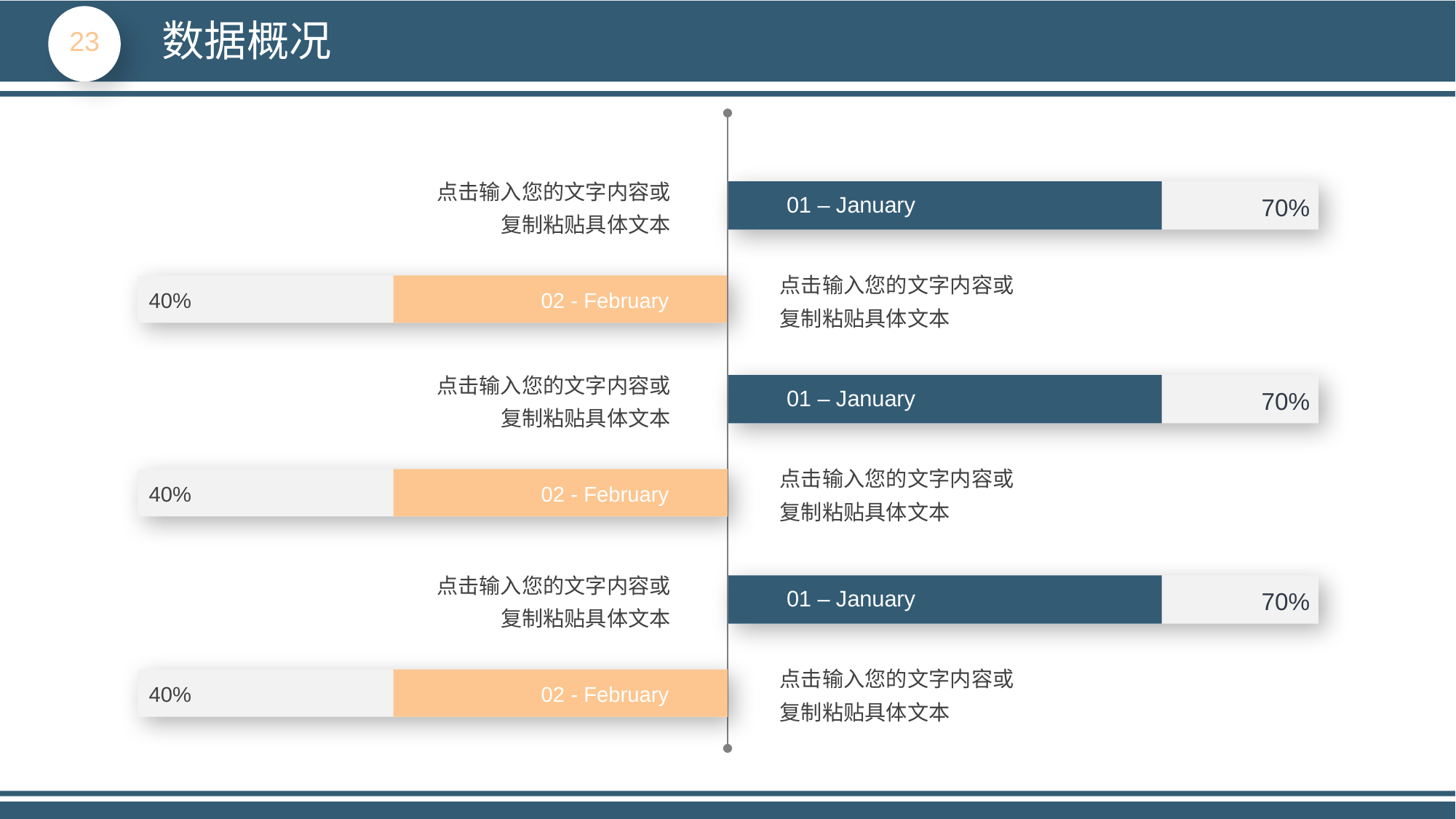

数据概况

点击输入您的文字内容或复制粘贴具体文本

01 – January
70%

点击输入您的文字内容或复制粘贴具体文本
02 - February
40%

点击输入您的文字内容或复制粘贴具体文本

01 – January
70%

点击输入您的文字内容或复制粘贴具体文本
02 - February
40%

点击输入您的文字内容或复制粘贴具体文本
01 – January
70%
点击输入您的文字内容或复制粘贴具体文本
02 - February
40%